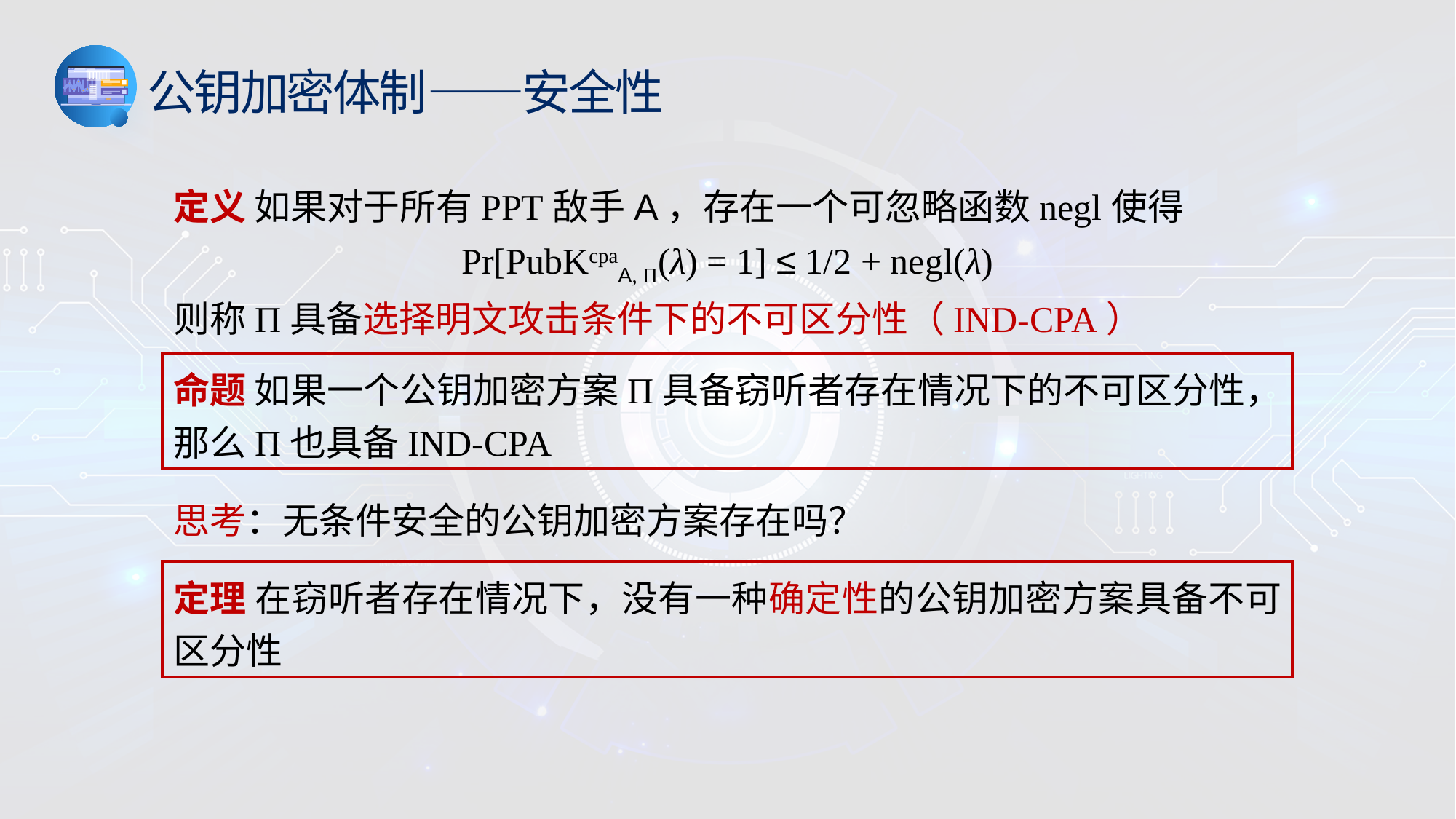

公钥加密体制——安全性

定义 如果对于所有PPT敌手A，存在一个可忽略函数negl使得
Pr[PubKcpaA, Π(λ) = 1] ≤ 1/2 + negl(λ)
则称Π具备选择明文攻击条件下的不可区分性（IND-CPA）
命题 如果一个公钥加密方案Π具备窃听者存在情况下的不可区分性，那么Π也具备IND-CPA
思考：无条件安全的公钥加密方案存在吗？
定理 在窃听者存在情况下，没有一种确定性的公钥加密方案具备不可区分性